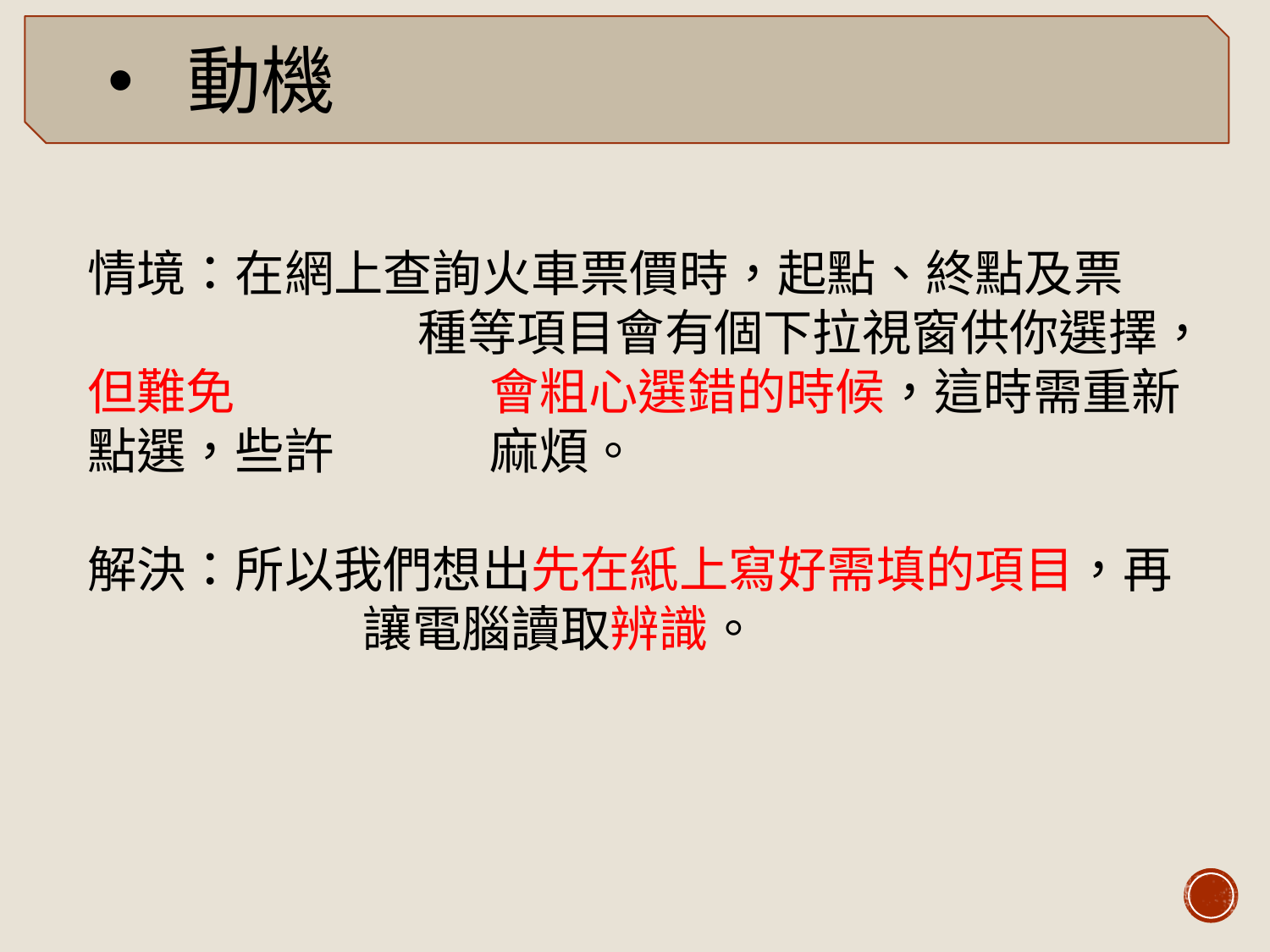

# 動機

情境：在網上查詢火車票價時，起點、終點及票		       種等項目會有個下拉視窗供你選擇，但難免		  會粗心選錯的時候，這時需重新點選，些許		  麻煩。

解決：所以我們想出先在紙上寫好需填的項目，再		  讓電腦讀取辨識。